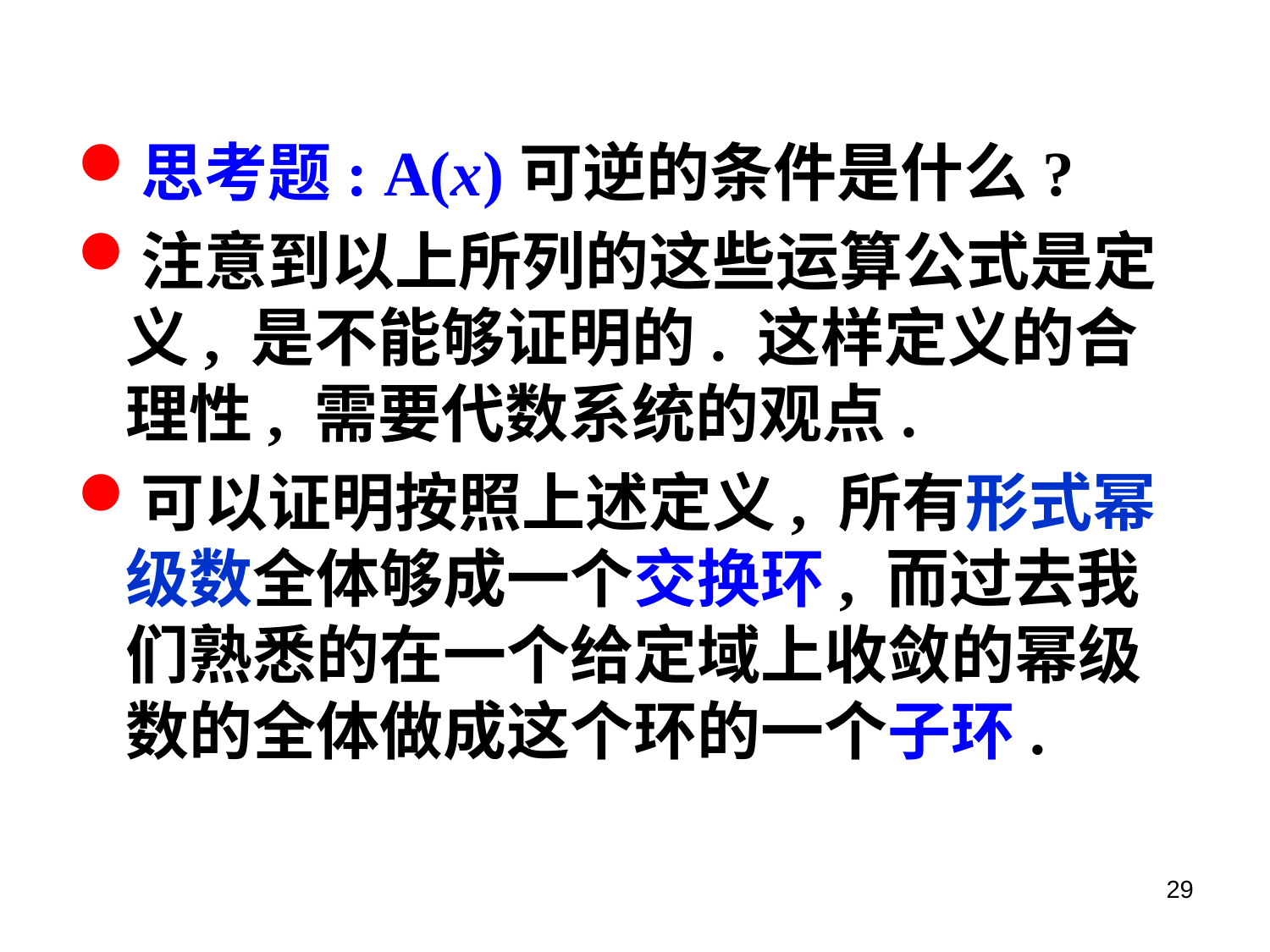

思考题: A(x)可逆的条件是什么?
注意到以上所列的这些运算公式是定义, 是不能够证明的. 这样定义的合理性, 需要代数系统的观点.
可以证明按照上述定义, 所有形式幂级数全体够成一个交换环, 而过去我们熟悉的在一个给定域上收敛的幂级数的全体做成这个环的一个子环.
29